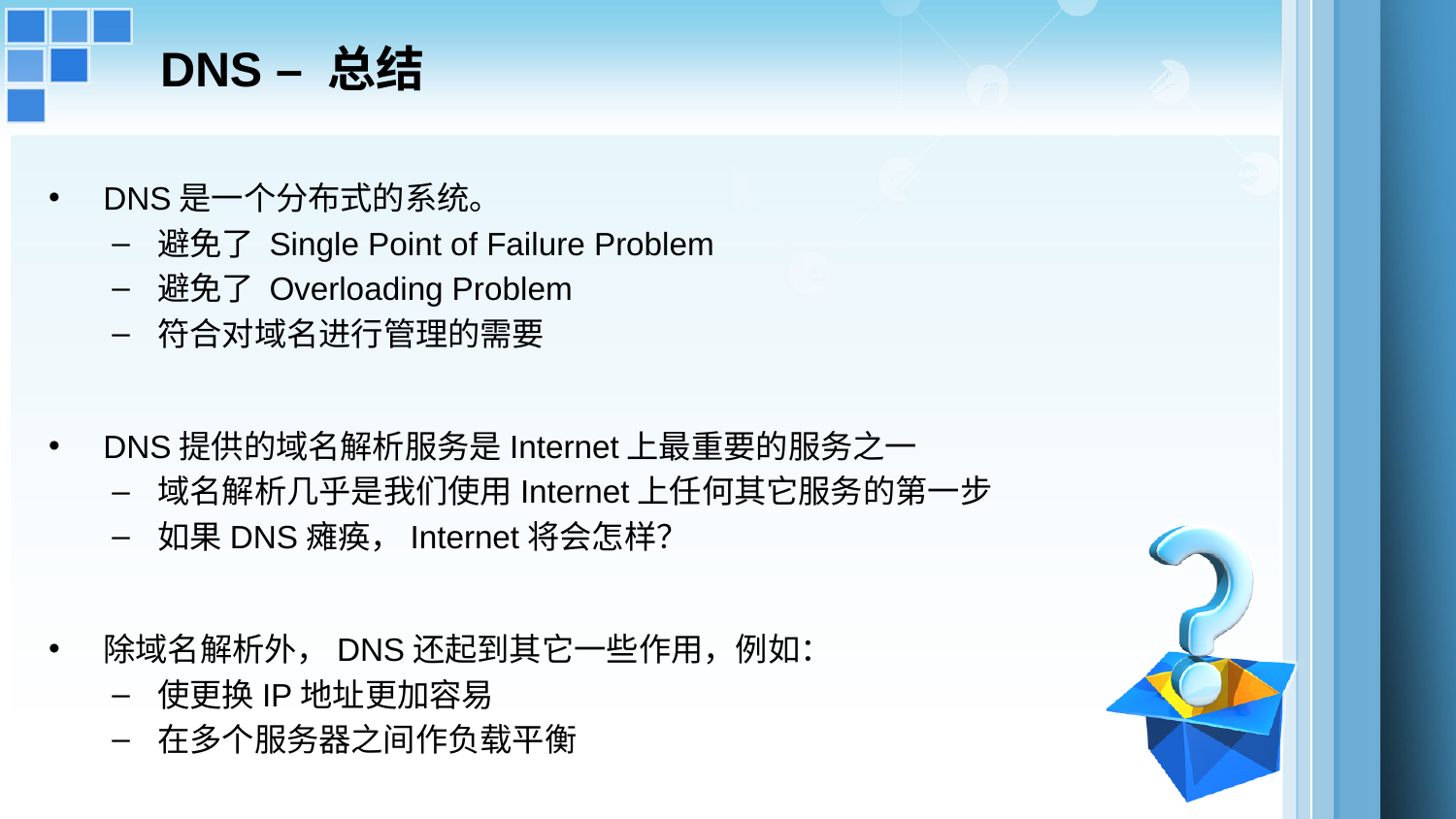

# DNS – 总结
DNS是一个分布式的系统。
避免了 Single Point of Failure Problem
避免了 Overloading Problem
符合对域名进行管理的需要

DNS提供的域名解析服务是Internet上最重要的服务之一
域名解析几乎是我们使用Internet上任何其它服务的第一步
如果DNS瘫痪，Internet将会怎样？

除域名解析外，DNS还起到其它一些作用，例如：
使更换IP地址更加容易
在多个服务器之间作负载平衡